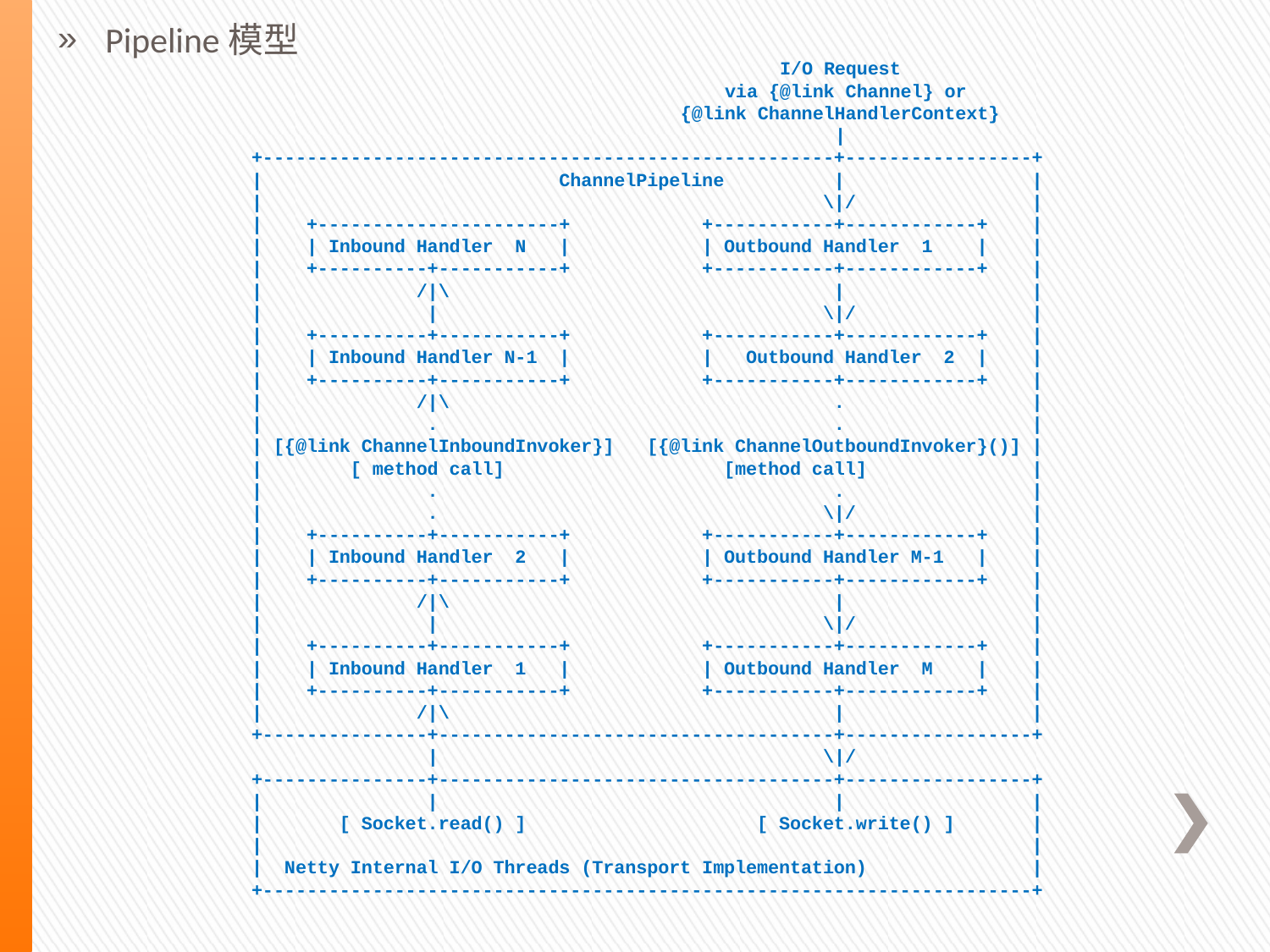

Pipeline模型
                                                    I/O Request
                                               via {@link Channel} or
                                           {@link ChannelHandlerContext}
                                                         |
    +----------------------------------------------------+-----------------+
    |                           ChannelPipeline          |                 |
    |                                                   \|/                |
    |    +----------------------+            +-----------+------------+    |
    |    | Inbound Handler  N   |            | Outbound Handler  1    |    |
    |    +----------+-----------+            +-----------+------------+    |
    |              /|\                                   |                 |
    |               |                                   \|/                |
    |    +----------+-----------+            +-----------+------------+    |
    |    | Inbound Handler N-1  |            |   Outbound Handler  2  |    |
    |    +----------+-----------+            +-----------+------------+    |
    |              /|\                                   .                 |
    |               .                                    .                 |
    | [{@link ChannelInboundInvoker}]   [{@link ChannelOutboundInvoker}()] |
    |        [ method call]                    [method call]               |
    |               .                                    .                 |
    |               .                                   \|/                |
    |    +----------+-----------+            +-----------+------------+    |
    |    | Inbound Handler  2   |            | Outbound Handler M-1   |    |
    |    +----------+-----------+            +-----------+------------+    |
    |              /|\                                   |                 |
    |               |                                   \|/                |
    |    +----------+-----------+            +-----------+------------+    |
    |    | Inbound Handler  1   |            | Outbound Handler  M    |    |
    |    +----------+-----------+            +-----------+------------+    |
    |              /|\                                   |                 |
    +---------------+------------------------------------+-----------------+
                    |                                   \|/
    +---------------+------------------------------------+-----------------+
    |               |                                    |                 |
    |       [ Socket.read() ]                     [ Socket.write() ]       |
    |                                                                      |
    |  Netty Internal I/O Threads (Transport Implementation)               |
    +----------------------------------------------------------------------+